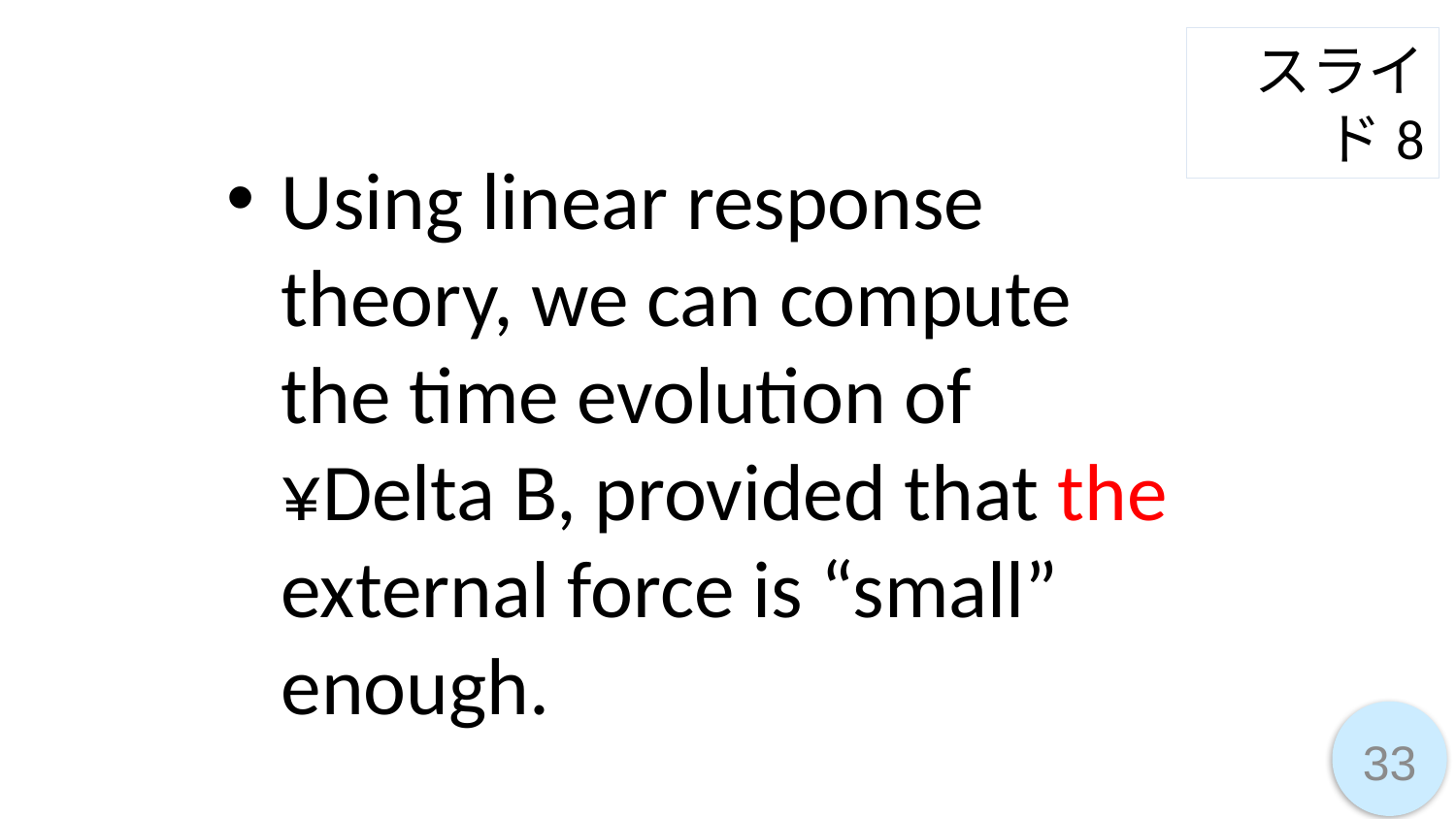

スライド8
Using linear response theory, we can compute the time evolution of ¥Delta B, provided that the external force is “small” enough.
33